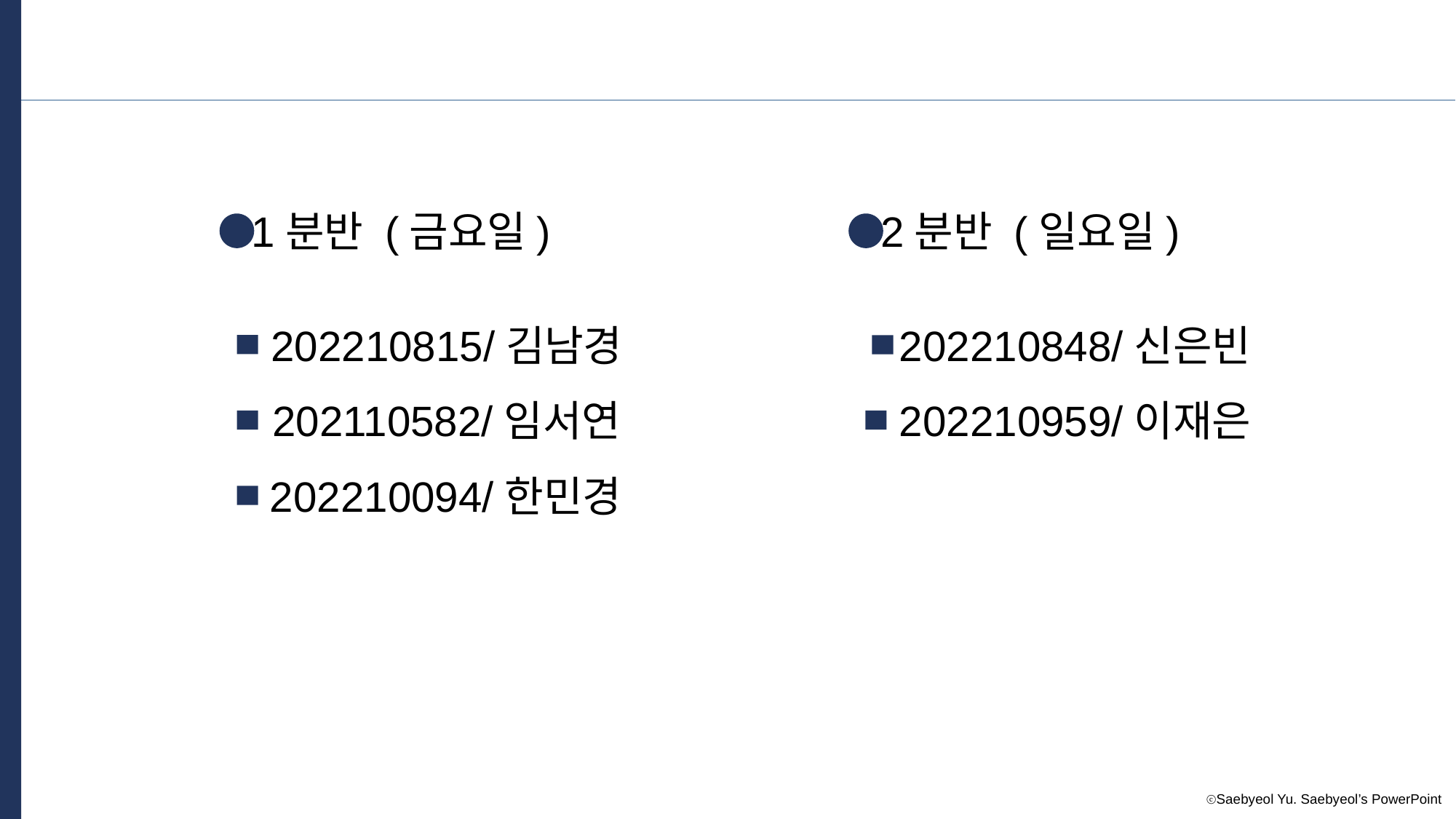

1분반 (금요일)
2분반 (일요일)

202210815/김남경
202210848/신은빈

202110582/임서연
202210959/이재은

202210094/한민경